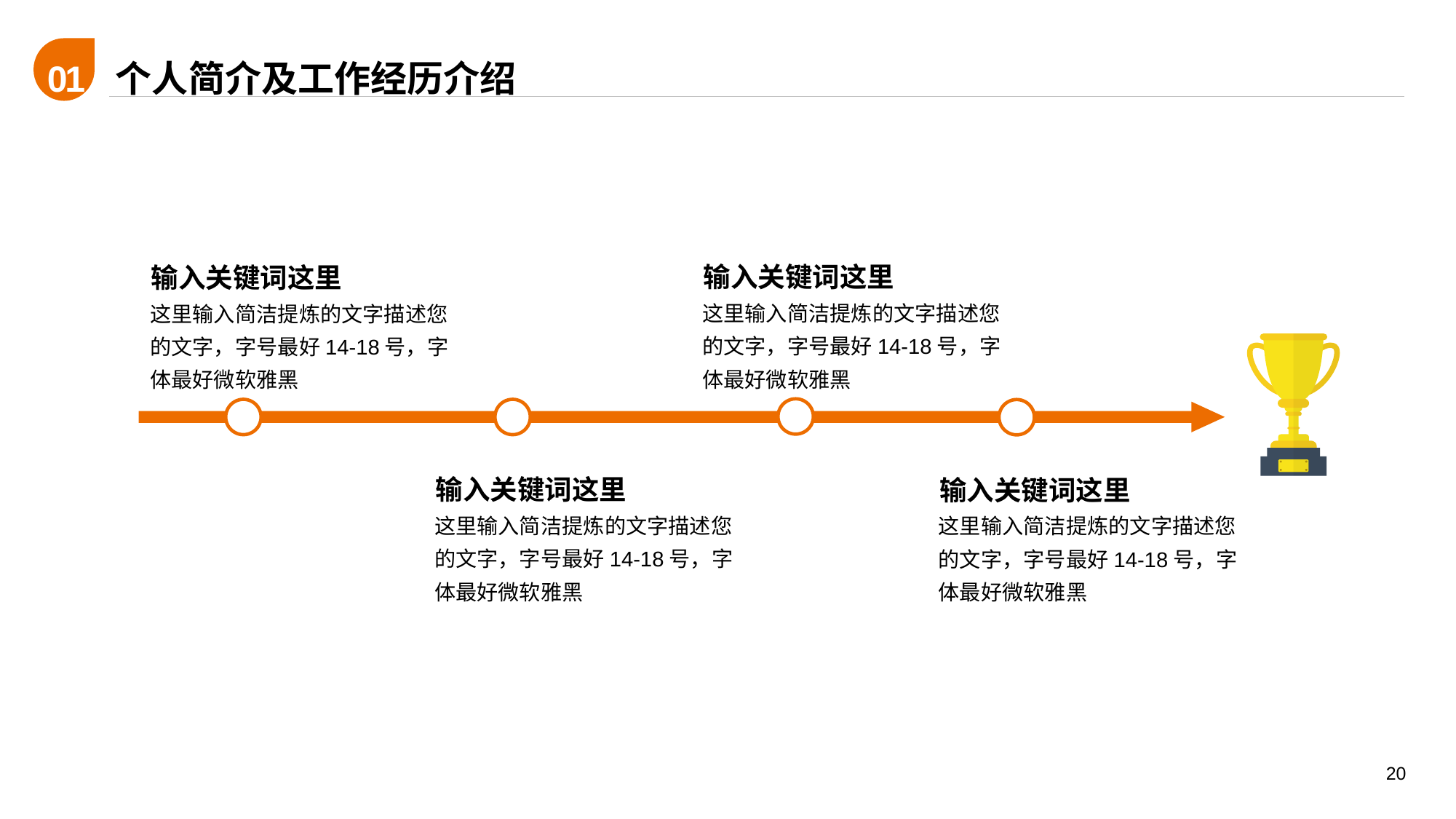

个人简介及工作经历介绍
01
输入关键词这里
这里输入简洁提炼的文字描述您的文字，字号最好14-18号，字体最好微软雅黑
输入关键词这里
这里输入简洁提炼的文字描述您的文字，字号最好14-18号，字体最好微软雅黑

输入关键词这里
这里输入简洁提炼的文字描述您的文字，字号最好14-18号，字体最好微软雅黑
输入关键词这里
这里输入简洁提炼的文字描述您的文字，字号最好14-18号，字体最好微软雅黑